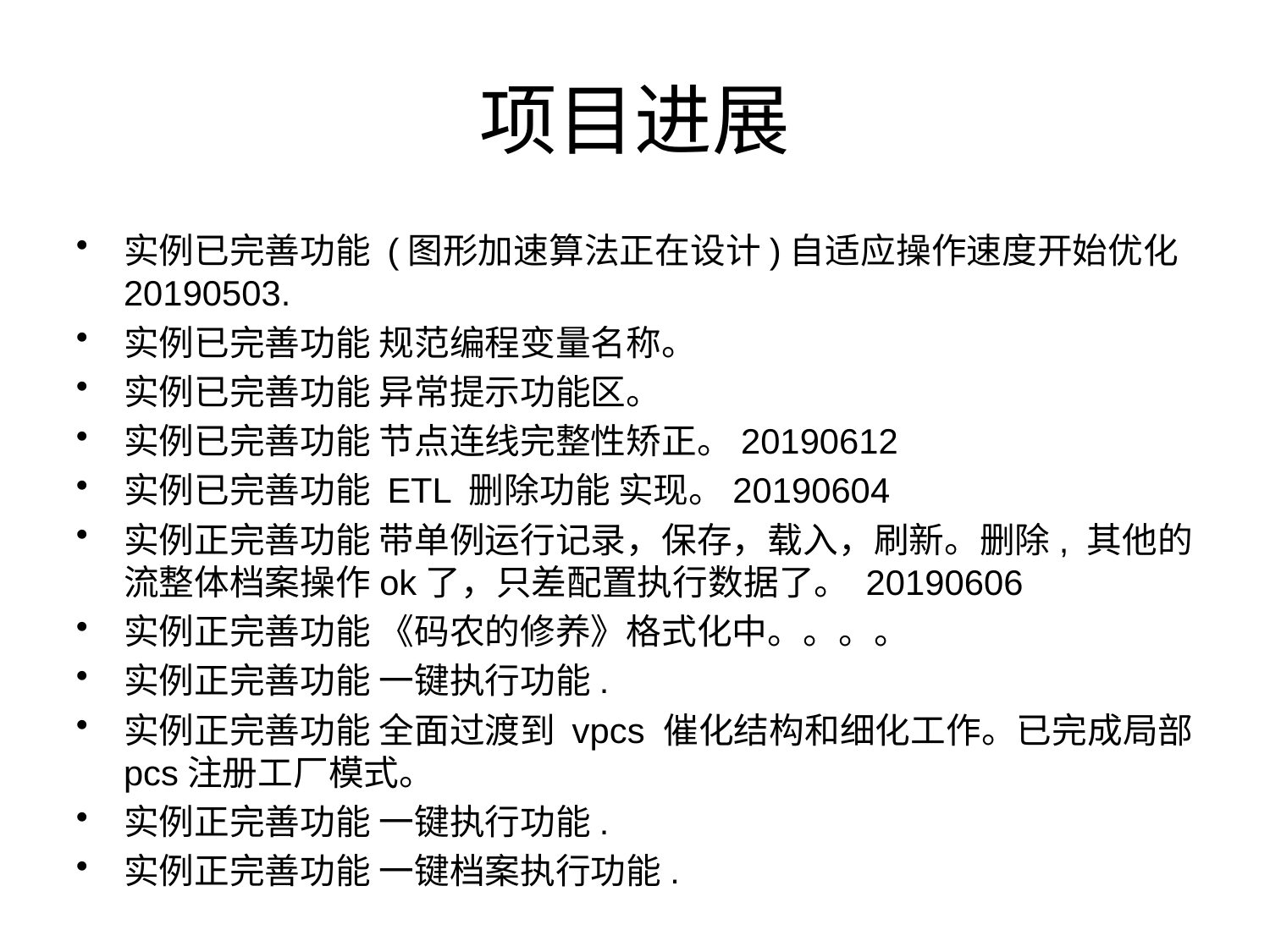

# 项目进展
实例已完善功能 (图形加速算法正在设计)自适应操作速度开始优化20190503.
实例已完善功能 规范编程变量名称。
实例已完善功能 异常提示功能区。
实例已完善功能 节点连线完整性矫正。20190612
实例已完善功能 ETL 删除功能 实现。20190604
实例正完善功能 带单例运行记录，保存，载入，刷新。删除, 其他的流整体档案操作ok了，只差配置执行数据了。 20190606
实例正完善功能 《码农的修养》格式化中。。。。
实例正完善功能 一键执行功能.
实例正完善功能 全面过渡到 vpcs 催化结构和细化工作。已完成局部pcs注册工厂模式。
实例正完善功能 一键执行功能.
实例正完善功能 一键档案执行功能.